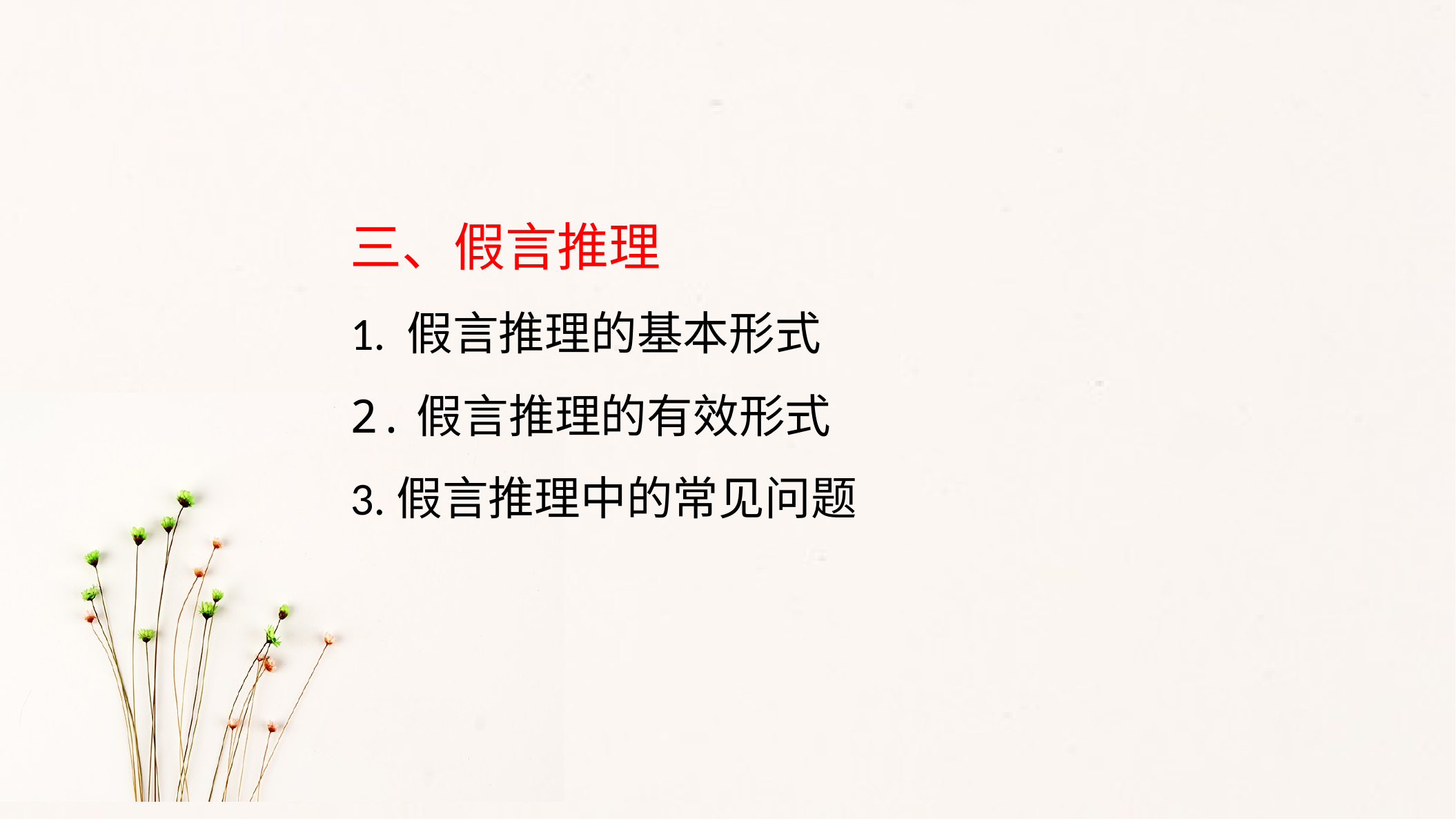

三、假言推理
1. 假言推理的基本形式
2.假言推理的有效形式
3.假言推理中的常见问题